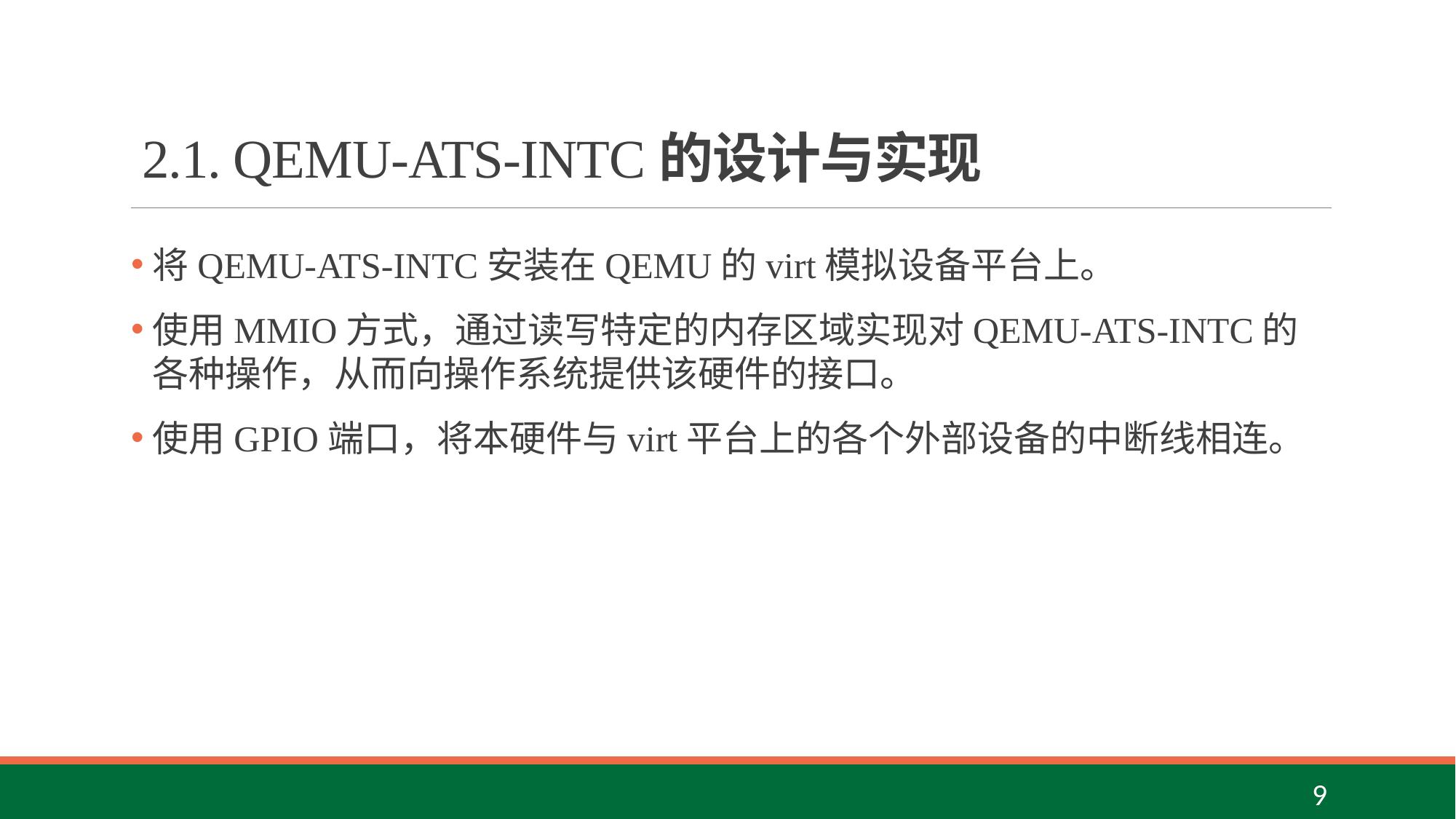

# 2.1. QEMU-ATS-INTC的设计与实现
将QEMU-ATS-INTC安装在QEMU的virt模拟设备平台上。
使用MMIO方式，通过读写特定的内存区域实现对QEMU-ATS-INTC的各种操作，从而向操作系统提供该硬件的接口。
使用GPIO端口，将本硬件与virt平台上的各个外部设备的中断线相连。
9